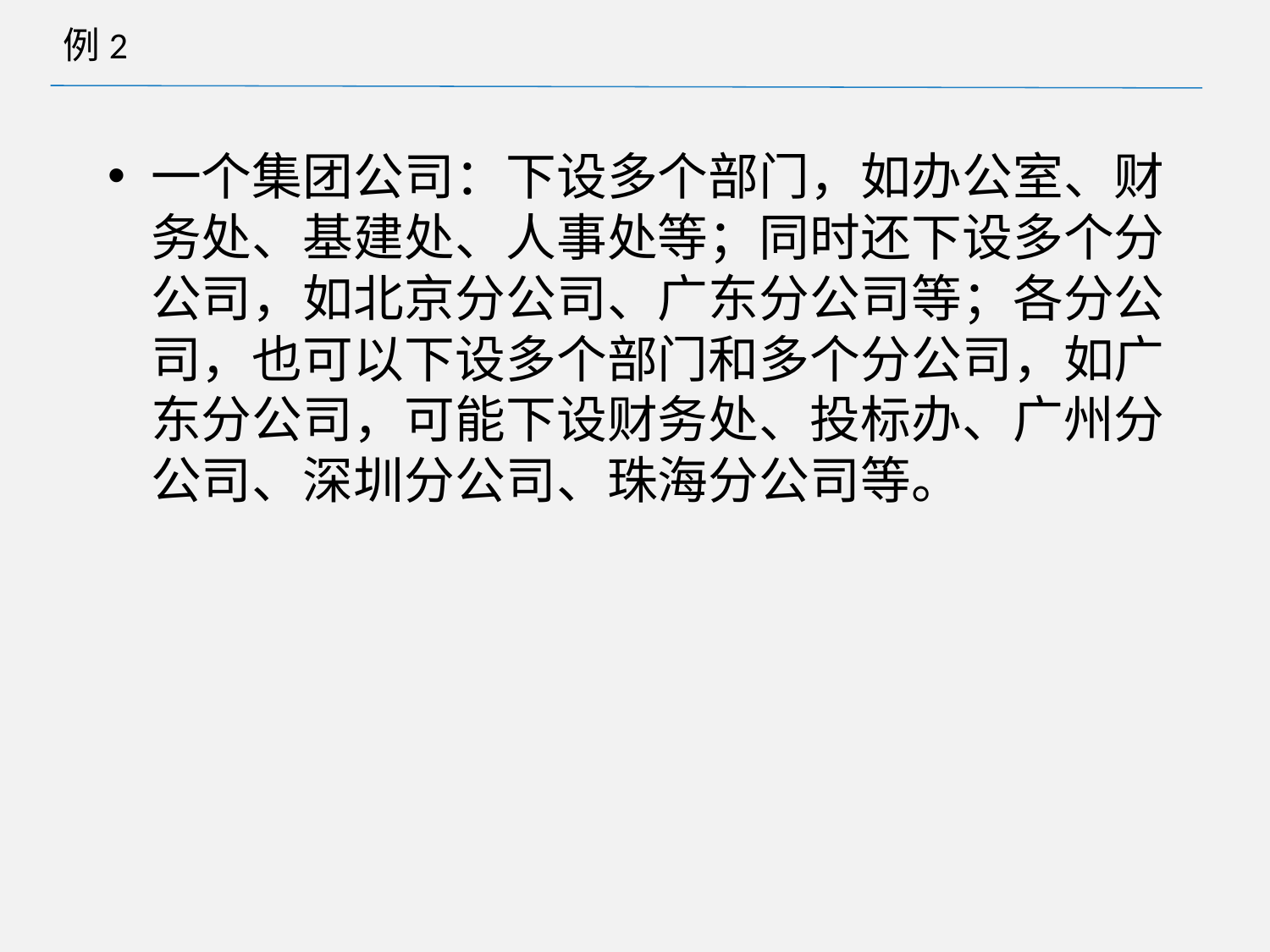

# 例2
一个集团公司：下设多个部门，如办公室、财务处、基建处、人事处等；同时还下设多个分公司，如北京分公司、广东分公司等；各分公司，也可以下设多个部门和多个分公司，如广东分公司，可能下设财务处、投标办、广州分公司、深圳分公司、珠海分公司等。